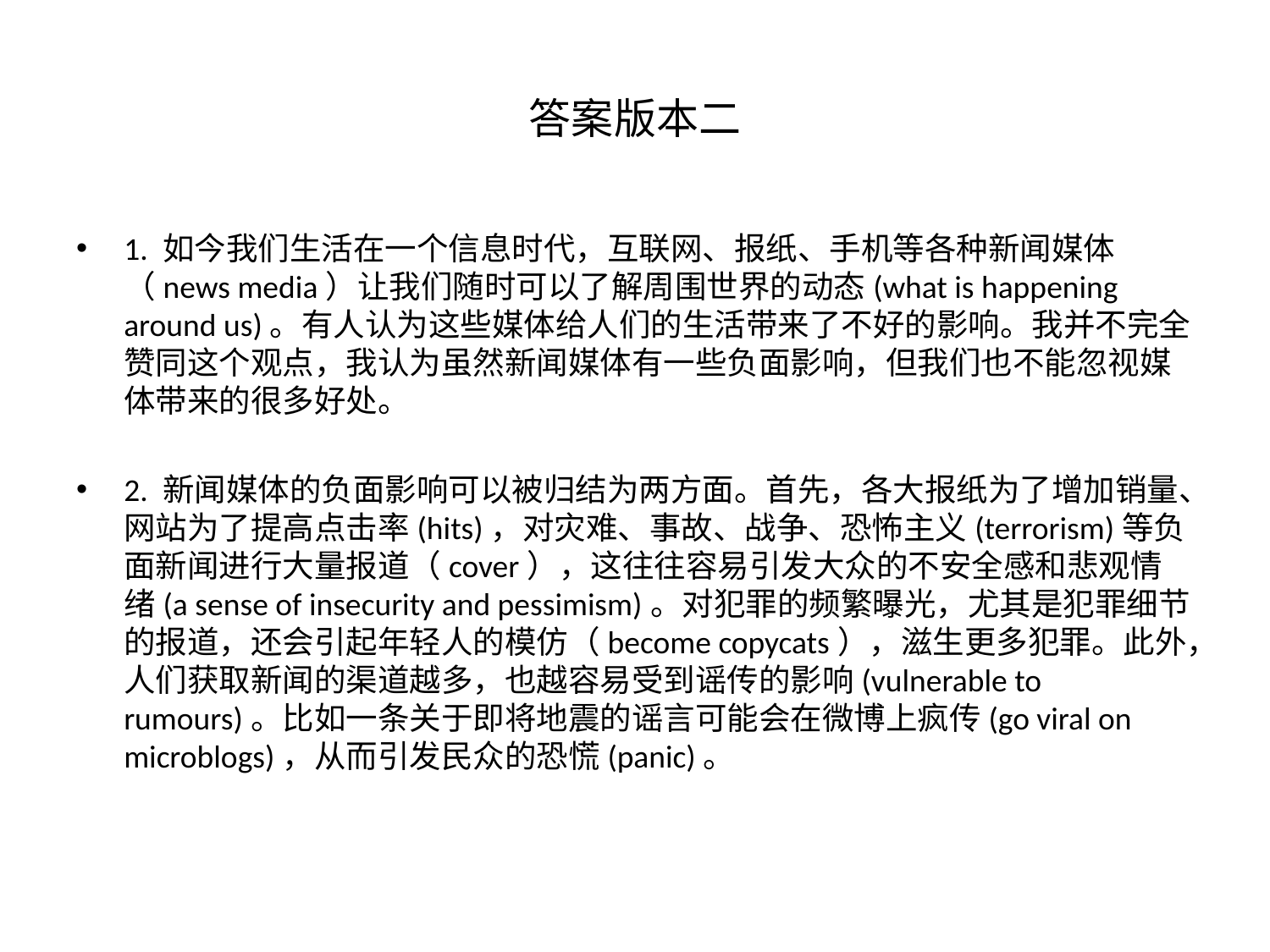

# 答案版本二
1. 如今我们生活在一个信息时代，互联网、报纸、手机等各种新闻媒体（news media）让我们随时可以了解周围世界的动态(what is happening around us)。有人认为这些媒体给人们的生活带来了不好的影响。我并不完全赞同这个观点，我认为虽然新闻媒体有一些负面影响，但我们也不能忽视媒体带来的很多好处。

2. 新闻媒体的负面影响可以被归结为两方面。首先，各大报纸为了增加销量、网站为了提高点击率(hits)，对灾难、事故、战争、恐怖主义(terrorism)等负面新闻进行大量报道（cover），这往往容易引发大众的不安全感和悲观情绪(a sense of insecurity and pessimism)。对犯罪的频繁曝光，尤其是犯罪细节的报道，还会引起年轻人的模仿（become copycats），滋生更多犯罪。此外，人们获取新闻的渠道越多，也越容易受到谣传的影响(vulnerable to rumours)。比如一条关于即将地震的谣言可能会在微博上疯传(go viral on microblogs)，从而引发民众的恐慌(panic)。